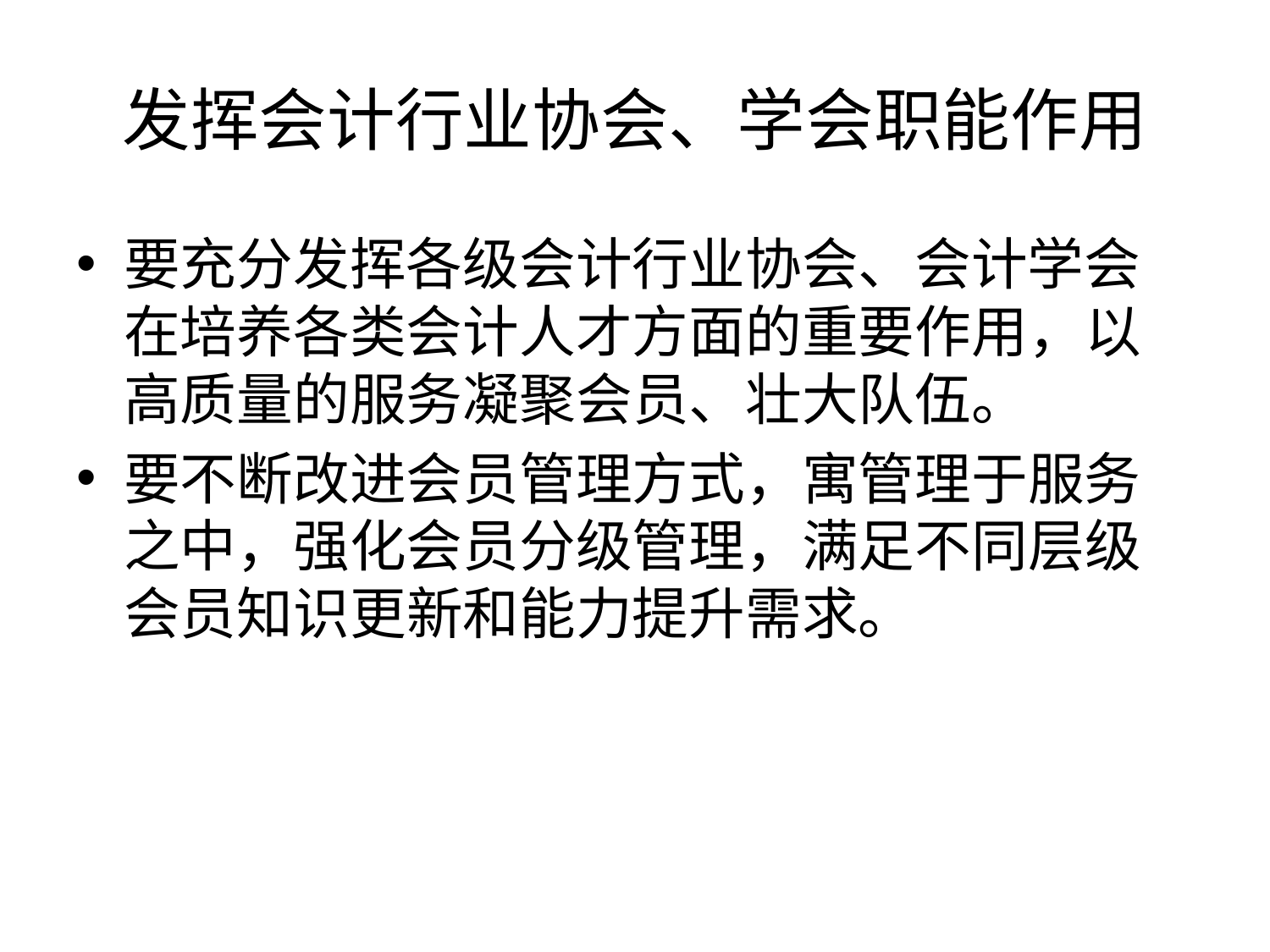

# 发挥会计行业协会、学会职能作用
要充分发挥各级会计行业协会、会计学会在培养各类会计人才方面的重要作用，以高质量的服务凝聚会员、壮大队伍。
要不断改进会员管理方式，寓管理于服务之中，强化会员分级管理，满足不同层级会员知识更新和能力提升需求。